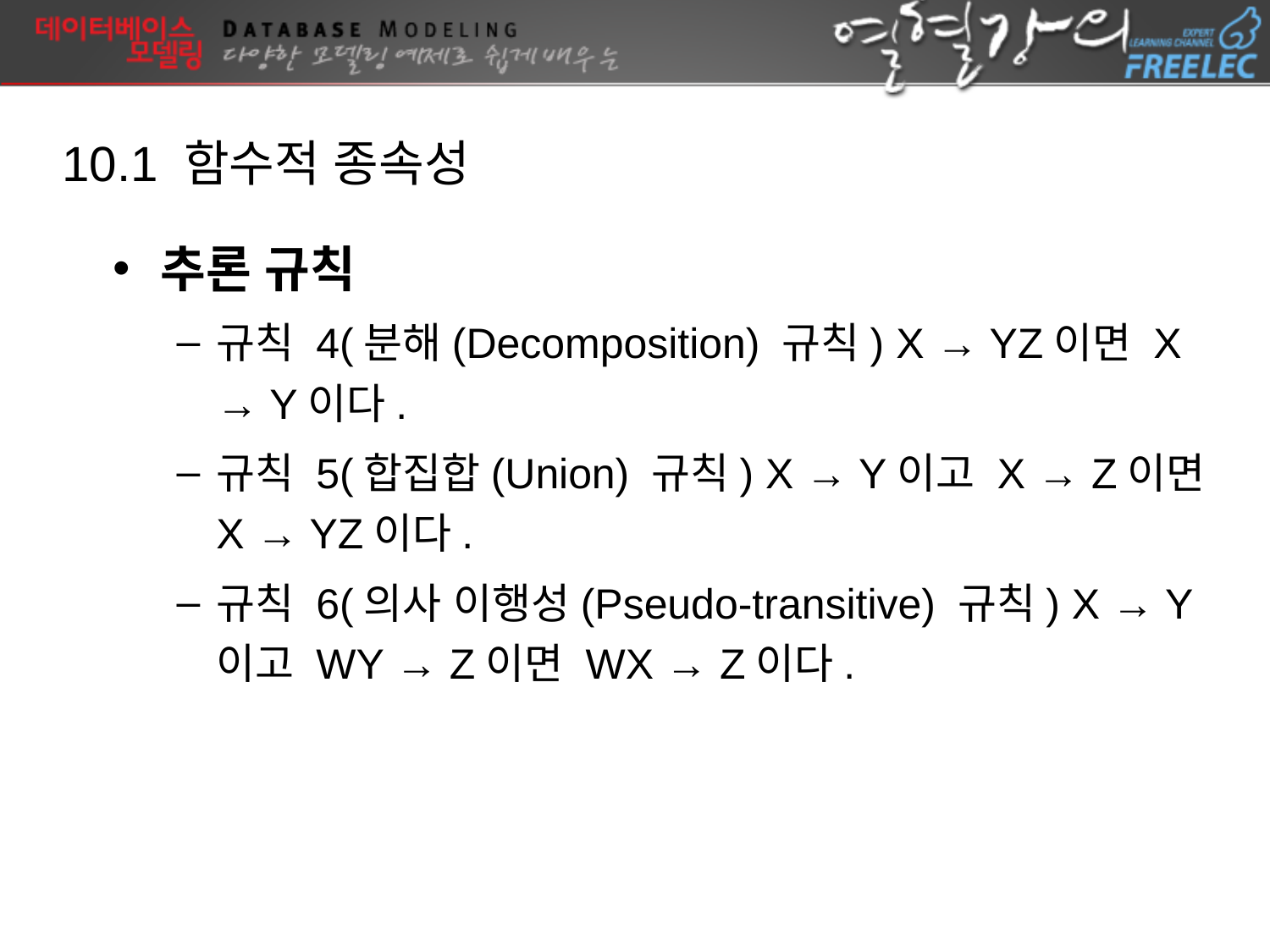

10.1 함수적 종속성
추론 규칙
규칙 4(분해(Decomposition) 규칙) X → YZ이면 X → Y이다.
규칙 5(합집합(Union) 규칙) X → Y이고 X → Z이면 X → YZ이다.
규칙 6(의사 이행성(Pseudo-transitive) 규칙) X → Y이고 WY → Z이면 WX → Z이다.